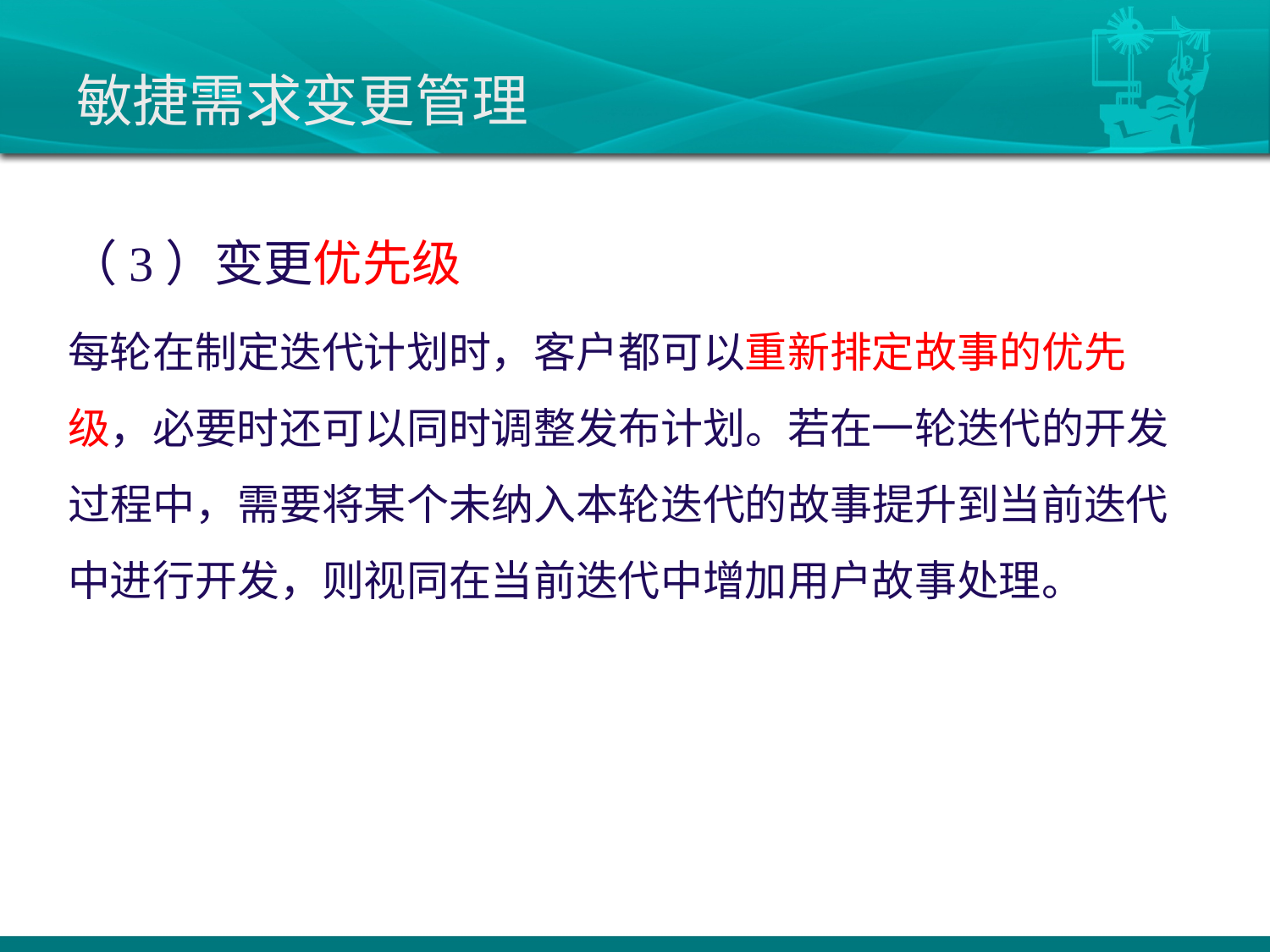

# 敏捷需求变更管理
（3）变更优先级
每轮在制定迭代计划时，客户都可以重新排定故事的优先级，必要时还可以同时调整发布计划。若在一轮迭代的开发过程中，需要将某个未纳入本轮迭代的故事提升到当前迭代中进行开发，则视同在当前迭代中增加用户故事处理。